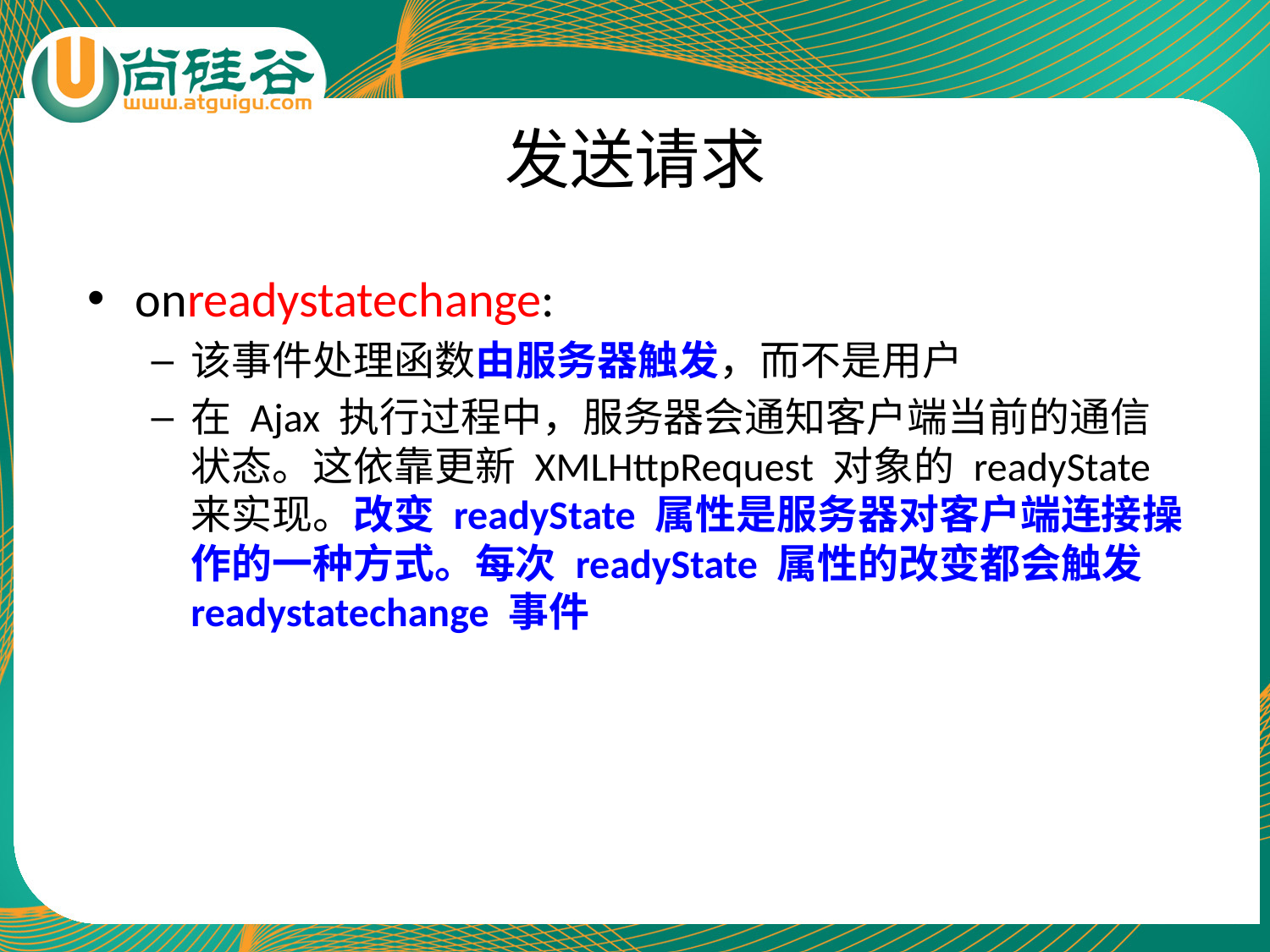

# 发送请求
onreadystatechange:
该事件处理函数由服务器触发，而不是用户
在 Ajax 执行过程中，服务器会通知客户端当前的通信状态。这依靠更新 XMLHttpRequest 对象的 readyState 来实现。改变 readyState 属性是服务器对客户端连接操作的一种方式。每次 readyState 属性的改变都会触发 readystatechange 事件